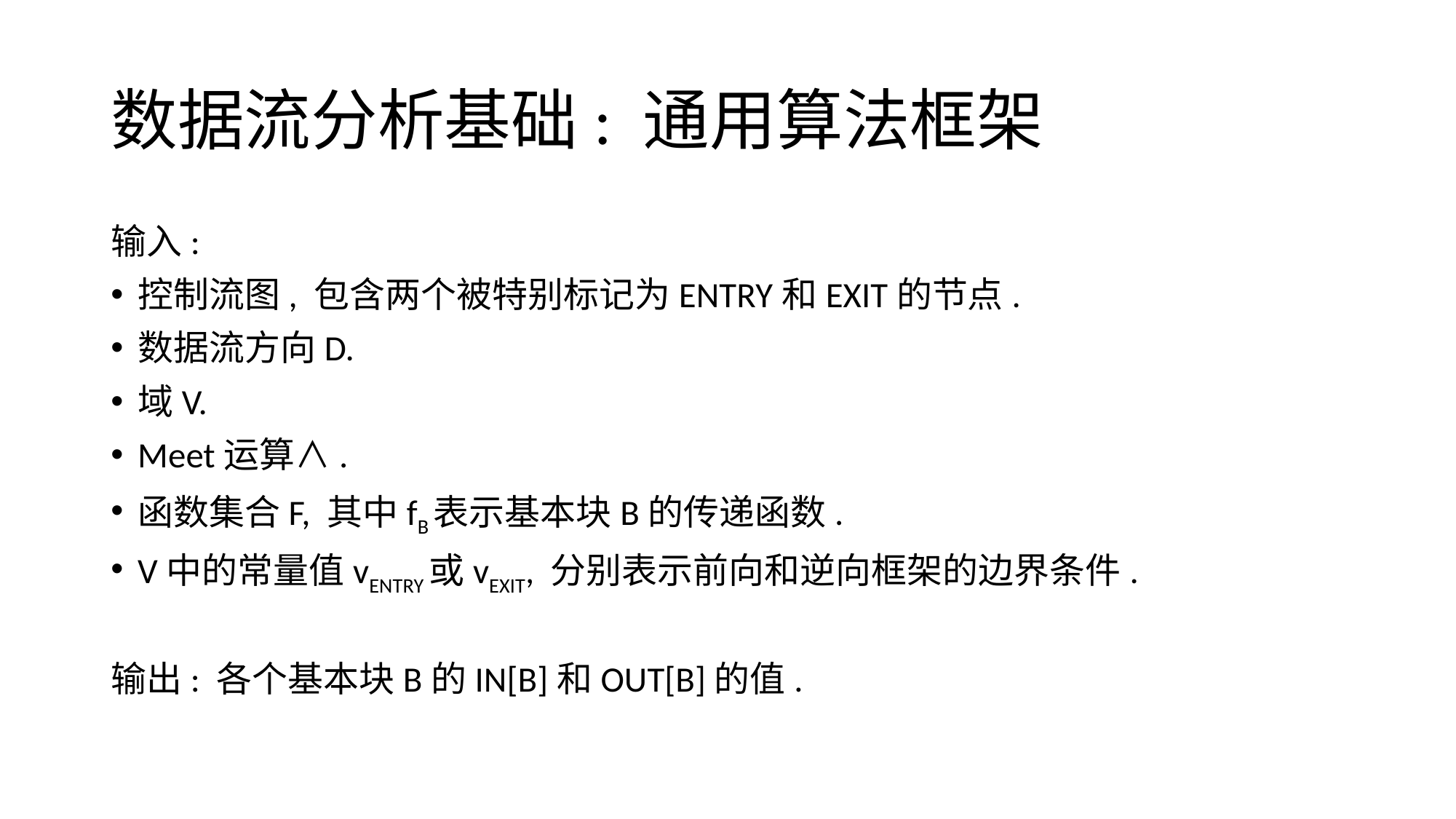

# 数据流分析基础: 通用算法框架
输入:
控制流图, 包含两个被特别标记为ENTRY和EXIT的节点.
数据流方向D.
域V.
Meet运算∧.
函数集合F, 其中fB表示基本块B的传递函数.
V中的常量值vENTRY或vEXIT, 分别表示前向和逆向框架的边界条件.

输出: 各个基本块B的IN[B]和OUT[B]的值.